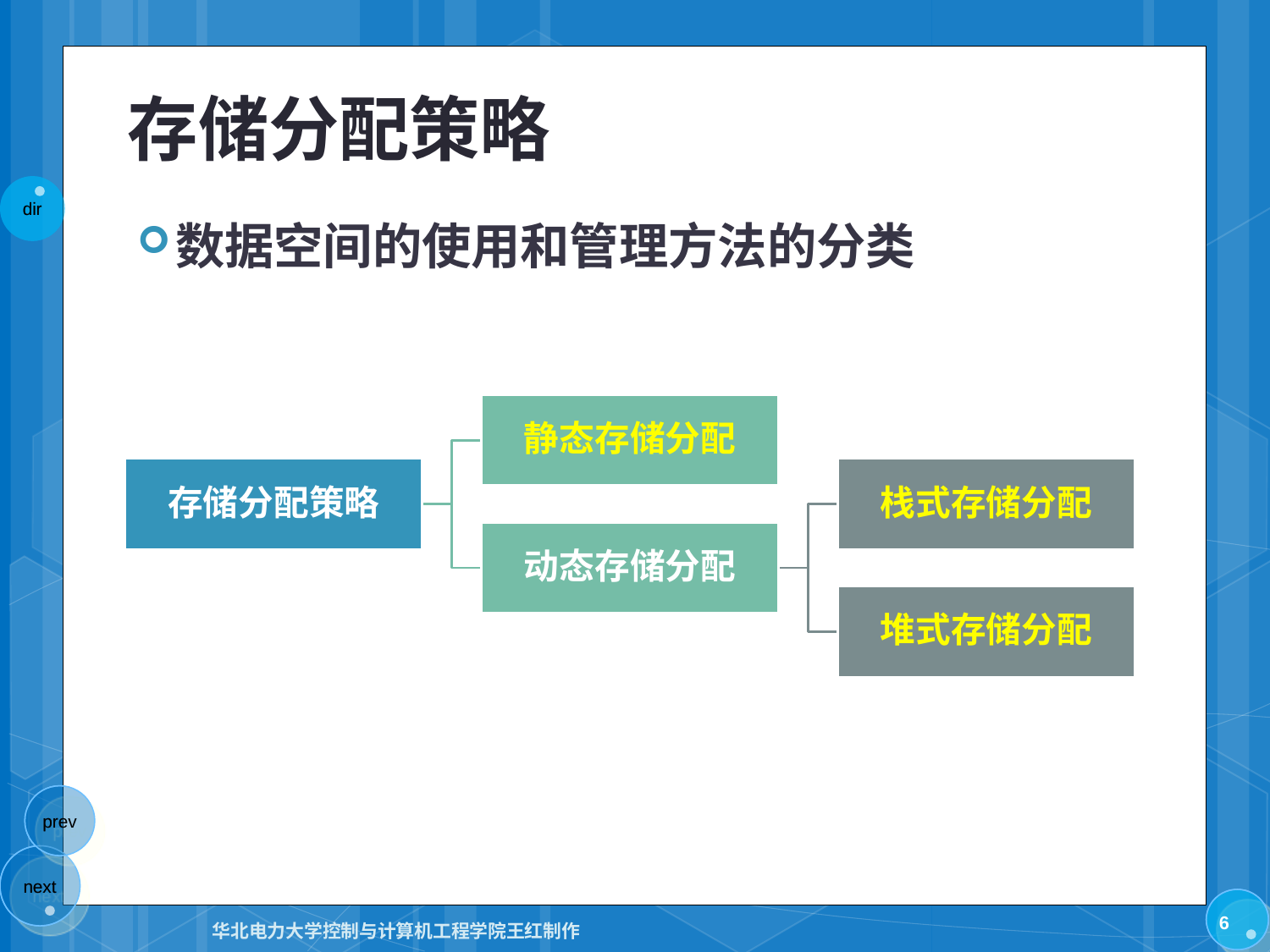

# 存储分配策略
数据空间的使用和管理方法的分类
存储分配策略
静态存储分配
动态存储分配
栈式存储分配
堆式存储分配
6
华北电力大学控制与计算机工程学院王红制作